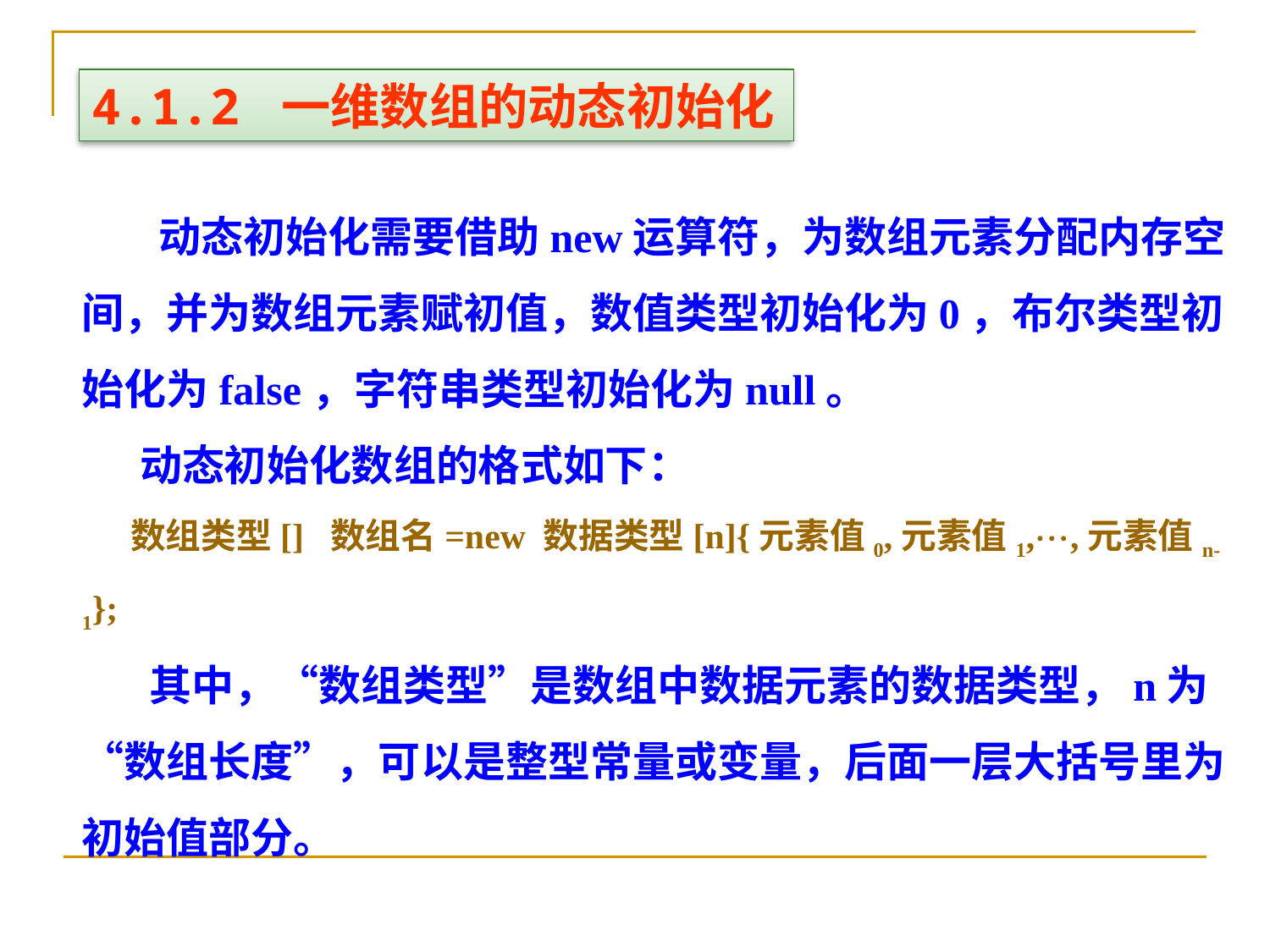

4.1.2 一维数组的动态初始化
       动态初始化需要借助new运算符，为数组元素分配内存空间，并为数组元素赋初值，数值类型初始化为0，布尔类型初始化为false，字符串类型初始化为null。
     动态初始化数组的格式如下：
     数组类型[]  数组名=new 数据类型[n]{元素值0,元素值1,…,元素值n-1};
      其中，“数组类型”是数组中数据元素的数据类型，n为“数组长度”，可以是整型常量或变量，后面一层大括号里为初始值部分。